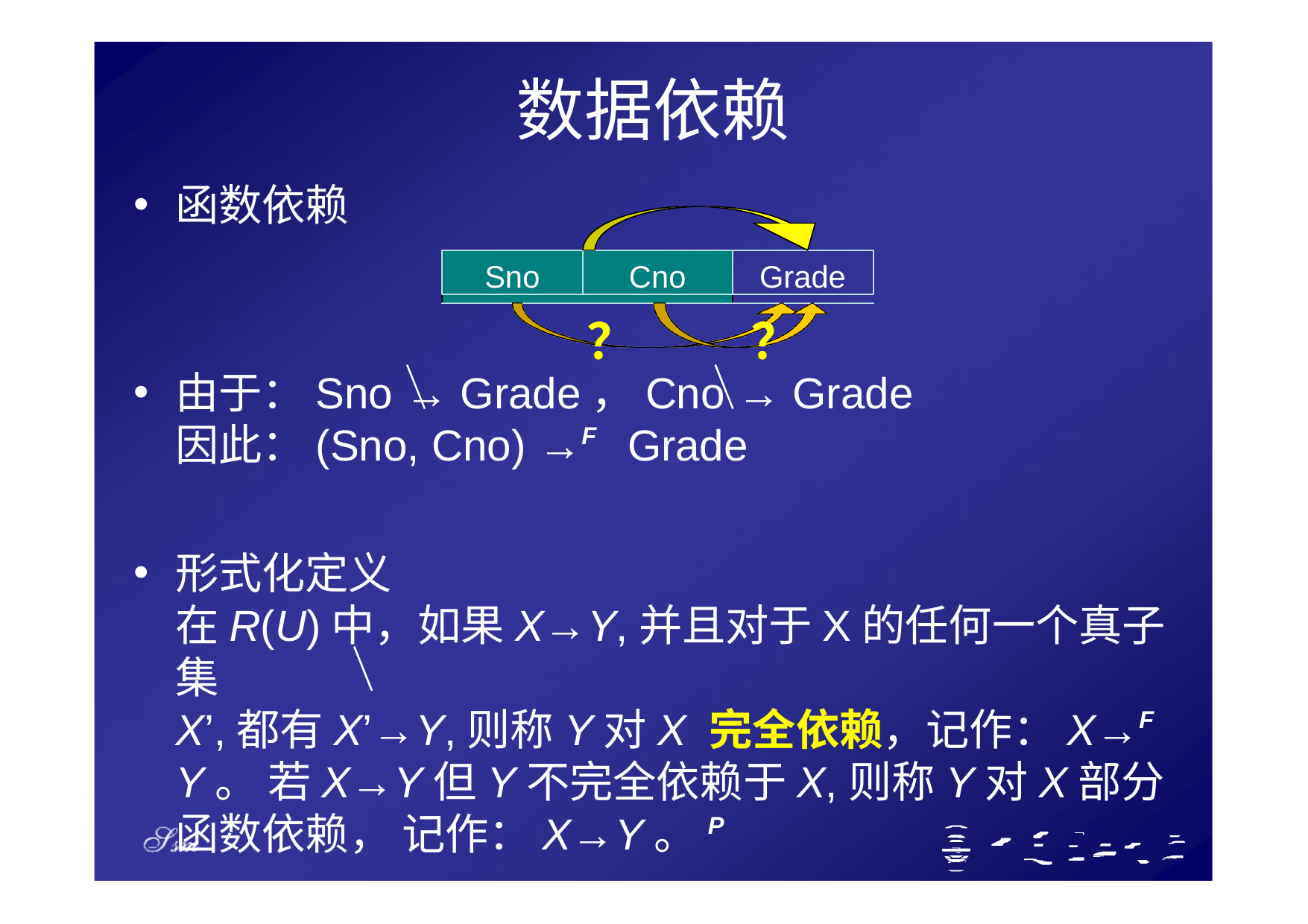

# 数据依赖
函数依赖

Sno
Cno
Grade

？	？
由于：Sno → Grade，Cno → Grade
因此：(Sno, Cno) →F	Grade

形式化定义
在R(U)中，如果X→Y,并且对于X的任何一个真子集
X’,都有X’→Y,则称Y对X 完全依赖，记作：X→F	Y。 若X→Y但Y不完全依赖于X,则称Y对X部分函数依赖， 记作：X→Y。P

Ssm